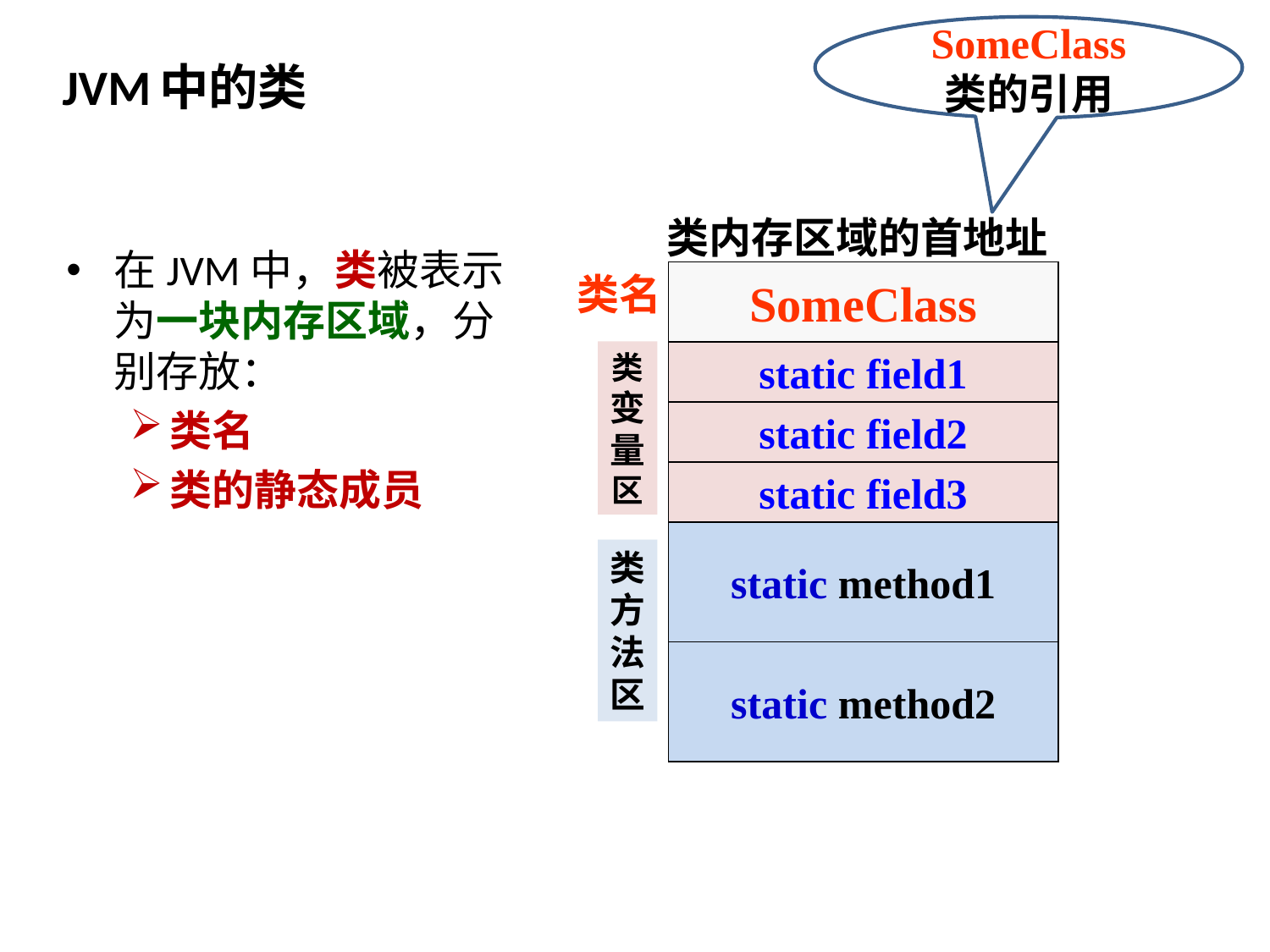

SomeClass
类的引用
# JVM中的类
类内存区域的首地址
在JVM中，类被表示为一块内存区域，分别存放：
类名
类的静态成员

类名
SomeClass
类变量区
static field1
static field2
static field3
static method1
类方法区
static method2
3